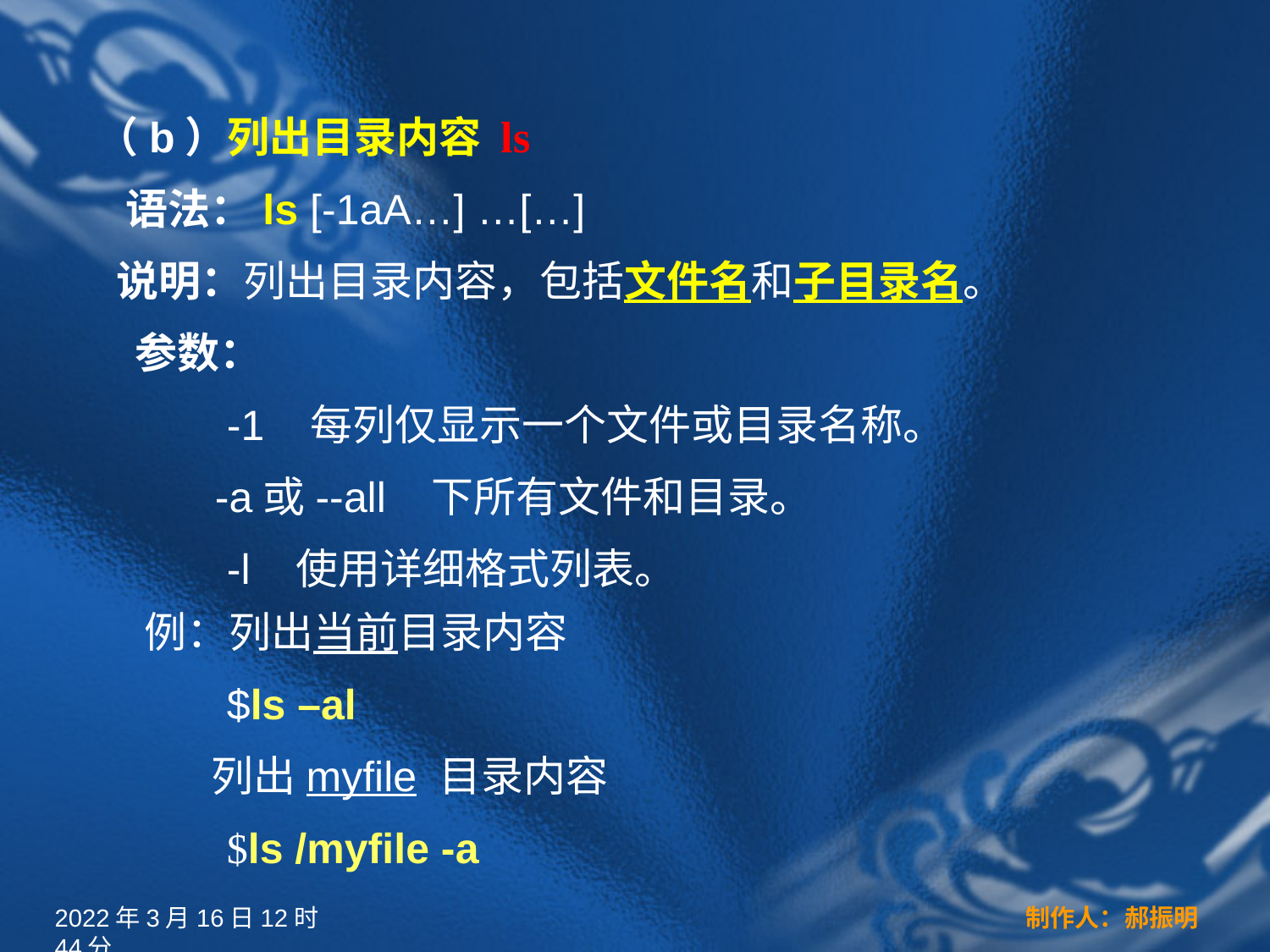

（b）列出目录内容 ls
  语法：ls [-1aA…] …[…]
 说明：列出目录内容，包括文件名和子目录名。
   参数：
           -1   每列仅显示一个文件或目录名称。
          -a或--all   下所有文件和目录。
           -l   使用详细格式列表。
例：列出当前目录内容
           $ls –al
           列出myfile 目录内容
           $ls /myfile -a
2022年3月16日12时44分
制作人：郝振明